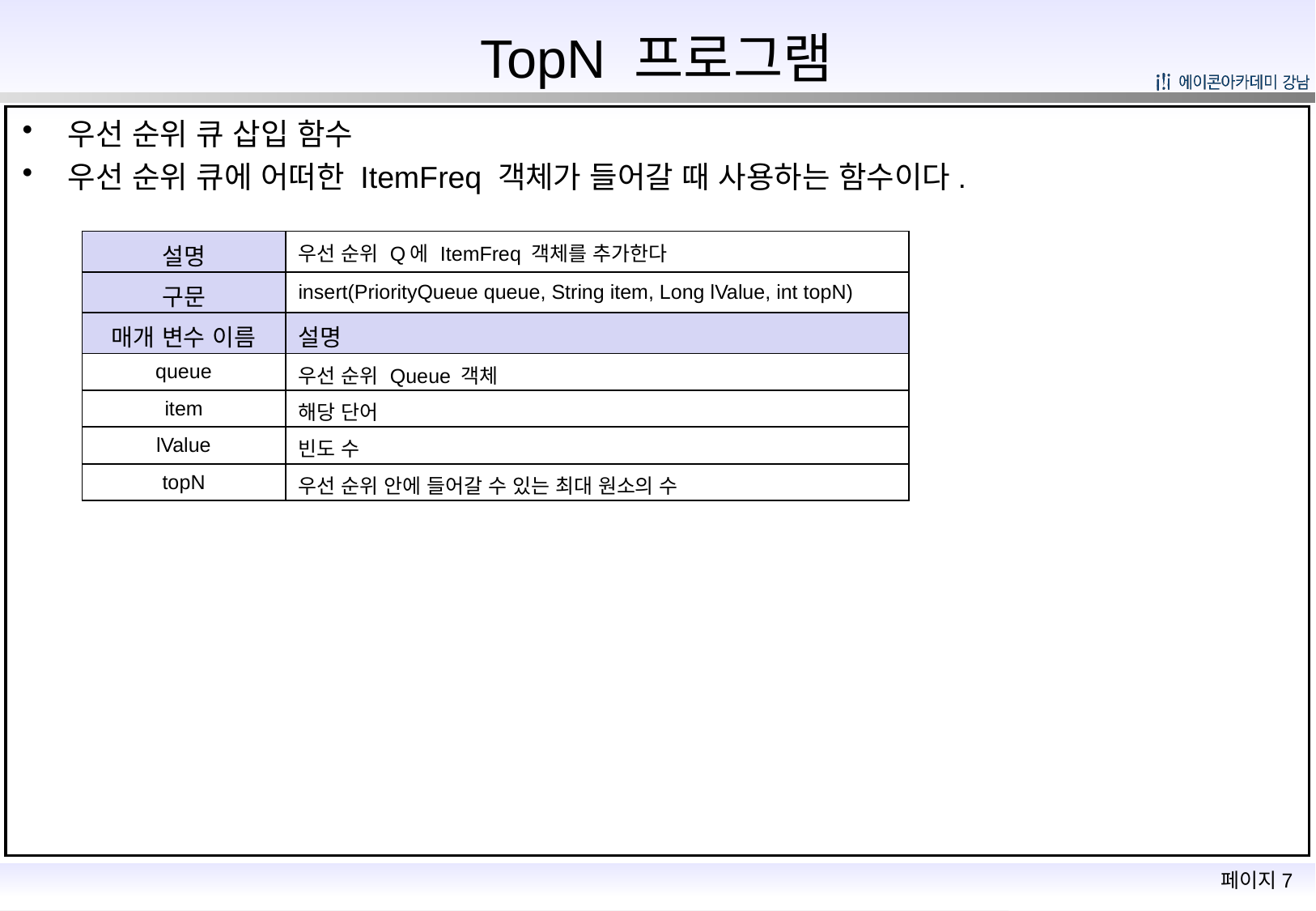

# TopN 프로그램
우선 순위 큐 삽입 함수
우선 순위 큐에 어떠한 ItemFreq 객체가 들어갈 때 사용하는 함수이다.
| 설명 | 우선 순위 Q에 ItemFreq 객체를 추가한다 |
| --- | --- |
| 구문 | insert(PriorityQueue queue, String item, Long lValue, int topN) |
| 매개 변수 이름 | 설명 |
| queue | 우선 순위 Queue 객체 |
| item | 해당 단어 |
| lValue | 빈도 수 |
| topN | 우선 순위 안에 들어갈 수 있는 최대 원소의 수 |